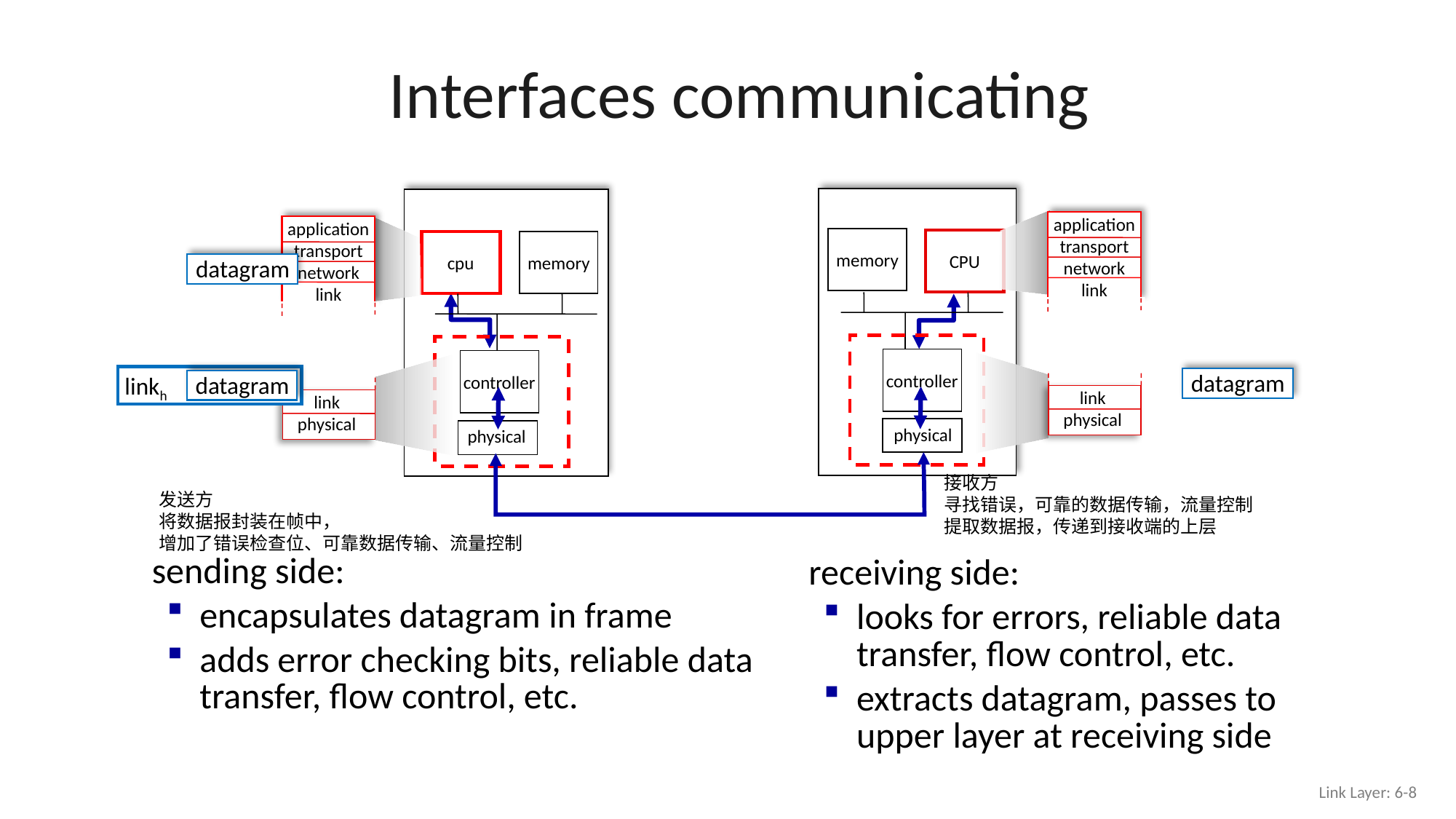

# Interfaces communicating

memory
CPU

controller

physical

cpu
memory

controller

physical

application
transport
network
link

link
physical

application
transport
network
link

link
physical

datagram

datagram

linkh

datagram

linkh

接收方
寻找错误，可靠的数据传输，流量控制
提取数据报，传递到接收端的上层
发送方
将数据报封装在帧中，
增加了错误检查位、可靠数据传输、流量控制
sending side:
encapsulates datagram in frame
adds error checking bits, reliable data transfer, flow control, etc.
receiving side:
looks for errors, reliable data transfer, flow control, etc.
extracts datagram, passes to upper layer at receiving side
Link Layer: 6-8